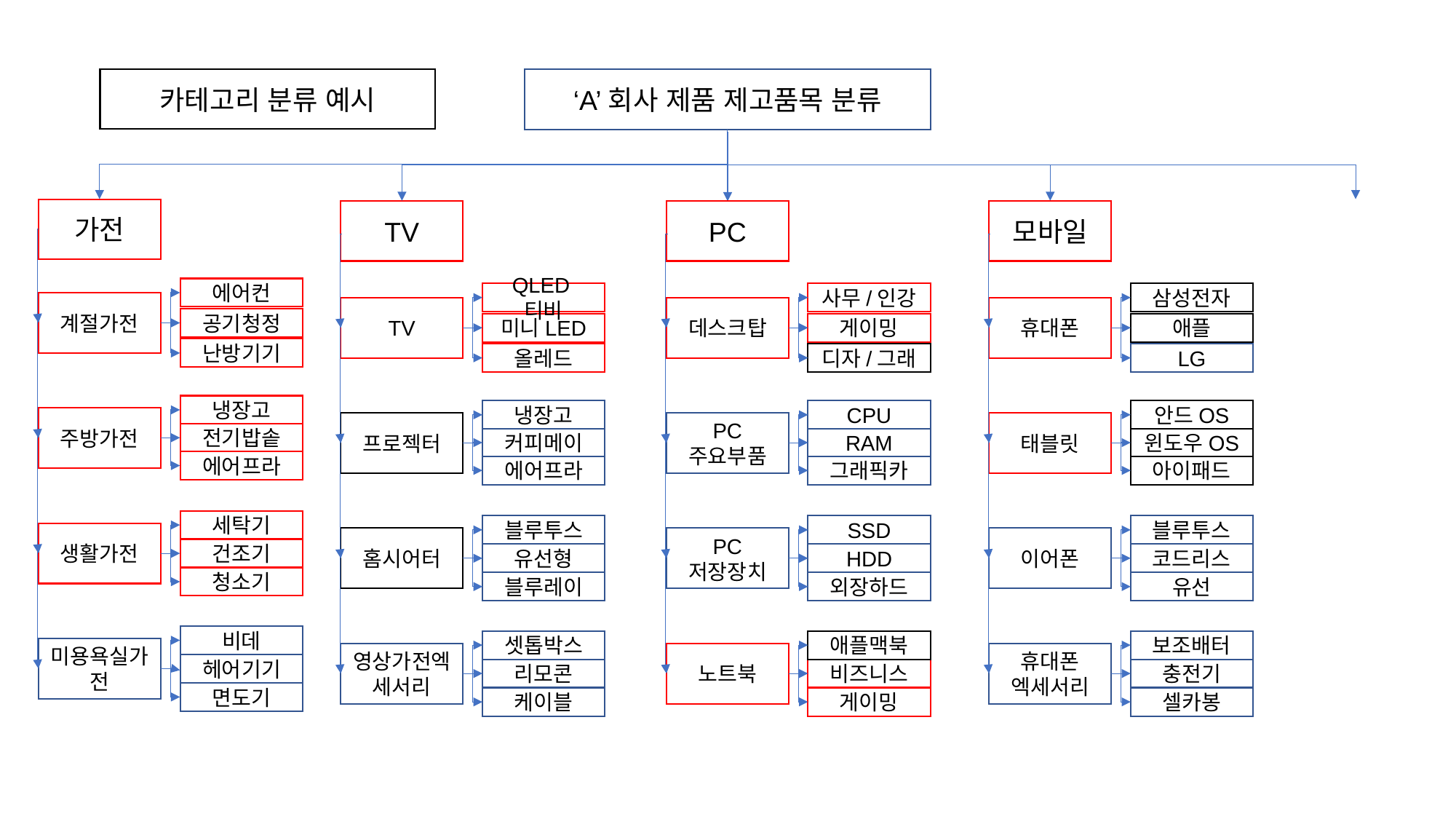

카테고리 분류 예시
‘A’회사 제품 제고품목 분류
가전
TV
PC
모바일
에어컨
QLED티비
사무/인강
삼성전자
계절가전
TV
데스크탑
휴대폰
공기청정
미니LED
게이밍
애플
난방기기
올레드
디자/그래
LG
냉장고
냉장고
CPU
안드OS
주방가전
프로젝터
PC
주요부품
태블릿
전기밥솥
커피메이
RAM
윈도우OS
에어프라
에어프라
그래픽카
아이패드
세탁기
블루투스
SSD
블루투스
생활가전
홈시어터
PC
저장장치
이어폰
건조기
유선형
HDD
코드리스
청소기
블루레이
외장하드
유선
비데
셋톱박스
애플맥북
보조배터
미용욕실가전
영상가전엑세서리
노트북
휴대폰
엑세서리
헤어기기
리모콘
비즈니스
충전기
면도기
케이블
게이밍
셀카봉